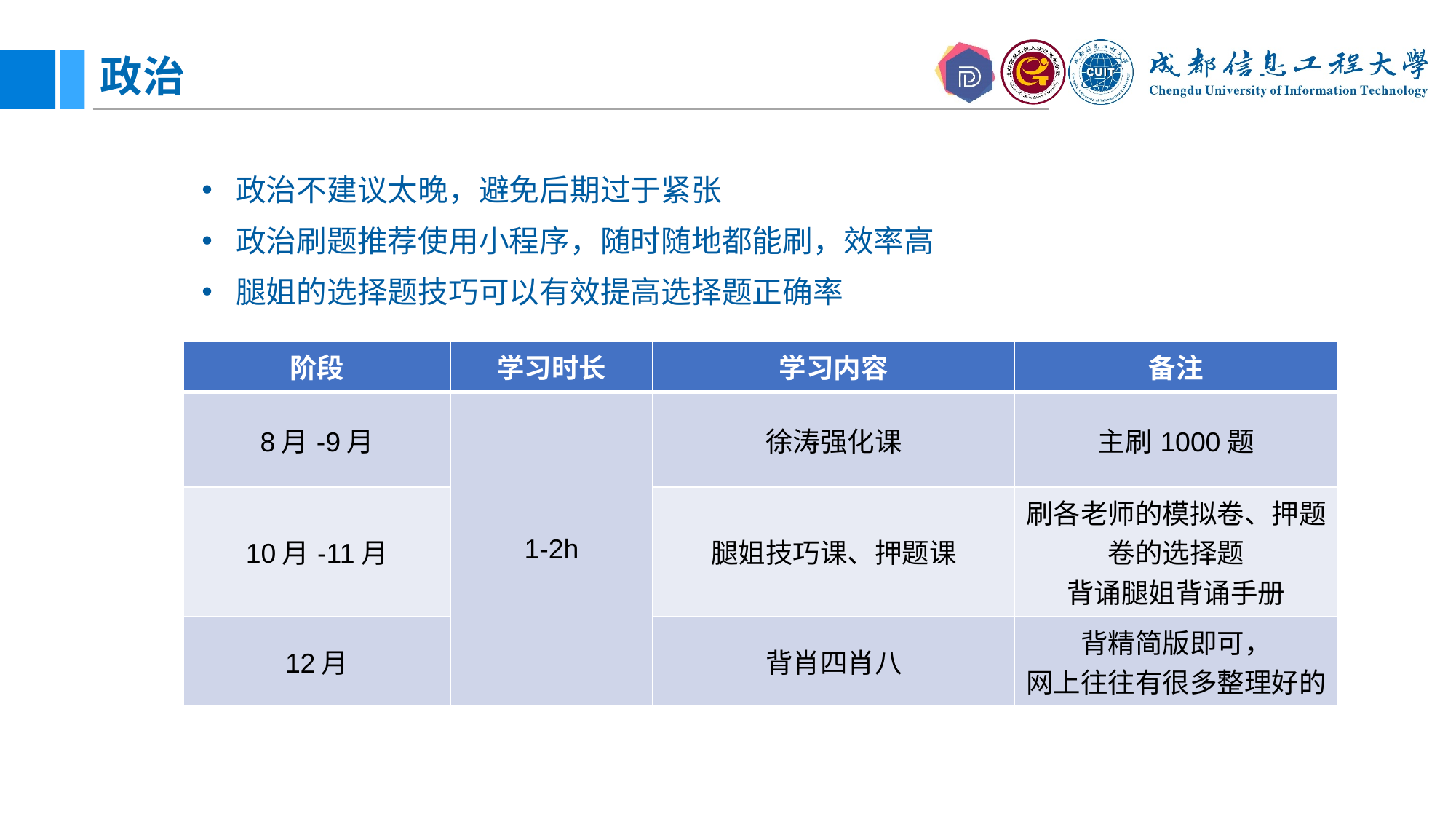

# 政治
政治不建议太晚，避免后期过于紧张
政治刷题推荐使用小程序，随时随地都能刷，效率高
腿姐的选择题技巧可以有效提高选择题正确率
| 阶段 | 学习时长 | 学习内容 | 备注 |
| --- | --- | --- | --- |
| 8月-9月 | 1-2h | 徐涛强化课 | 主刷1000题 |
| 10月-11月 |  | 腿姐技巧课、押题课 | 刷各老师的模拟卷、押题卷的选择题 背诵腿姐背诵手册 |
| 12月 |  | 背肖四肖八 | 背精简版即可， 网上往往有很多整理好的 |